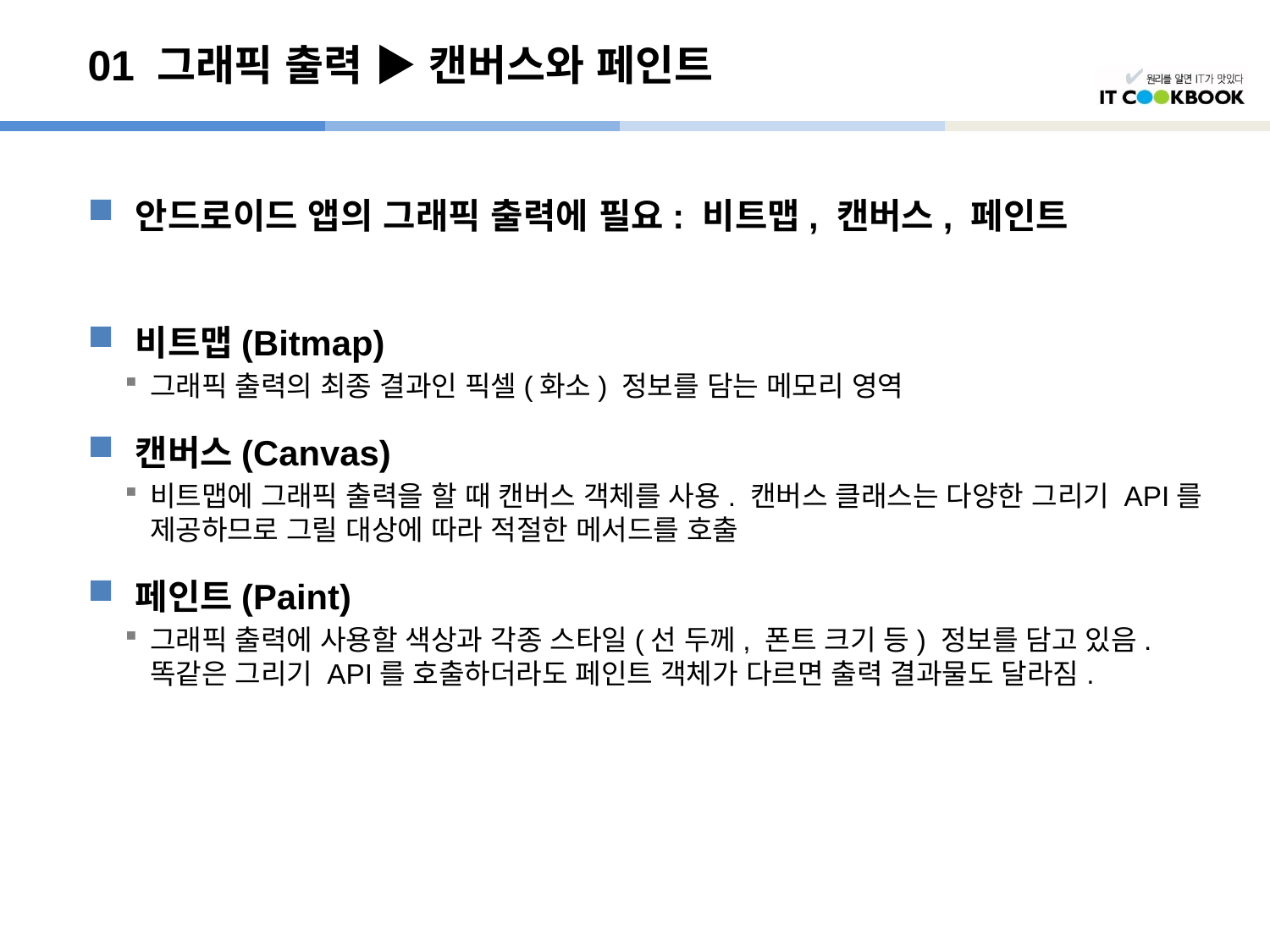

# 01 그래픽 출력 ▶ 캔버스와 페인트
안드로이드 앱의 그래픽 출력에 필요: 비트맵, 캔버스, 페인트

비트맵(Bitmap)
그래픽 출력의 최종 결과인 픽셀(화소) 정보를 담는 메모리 영역
캔버스(Canvas)
비트맵에 그래픽 출력을 할 때 캔버스 객체를 사용. 캔버스 클래스는 다양한 그리기 API를 제공하므로 그릴 대상에 따라 적절한 메서드를 호출
페인트(Paint)
그래픽 출력에 사용할 색상과 각종 스타일(선 두께, 폰트 크기 등) 정보를 담고 있음. 똑같은 그리기 API를 호출하더라도 페인트 객체가 다르면 출력 결과물도 달라짐.